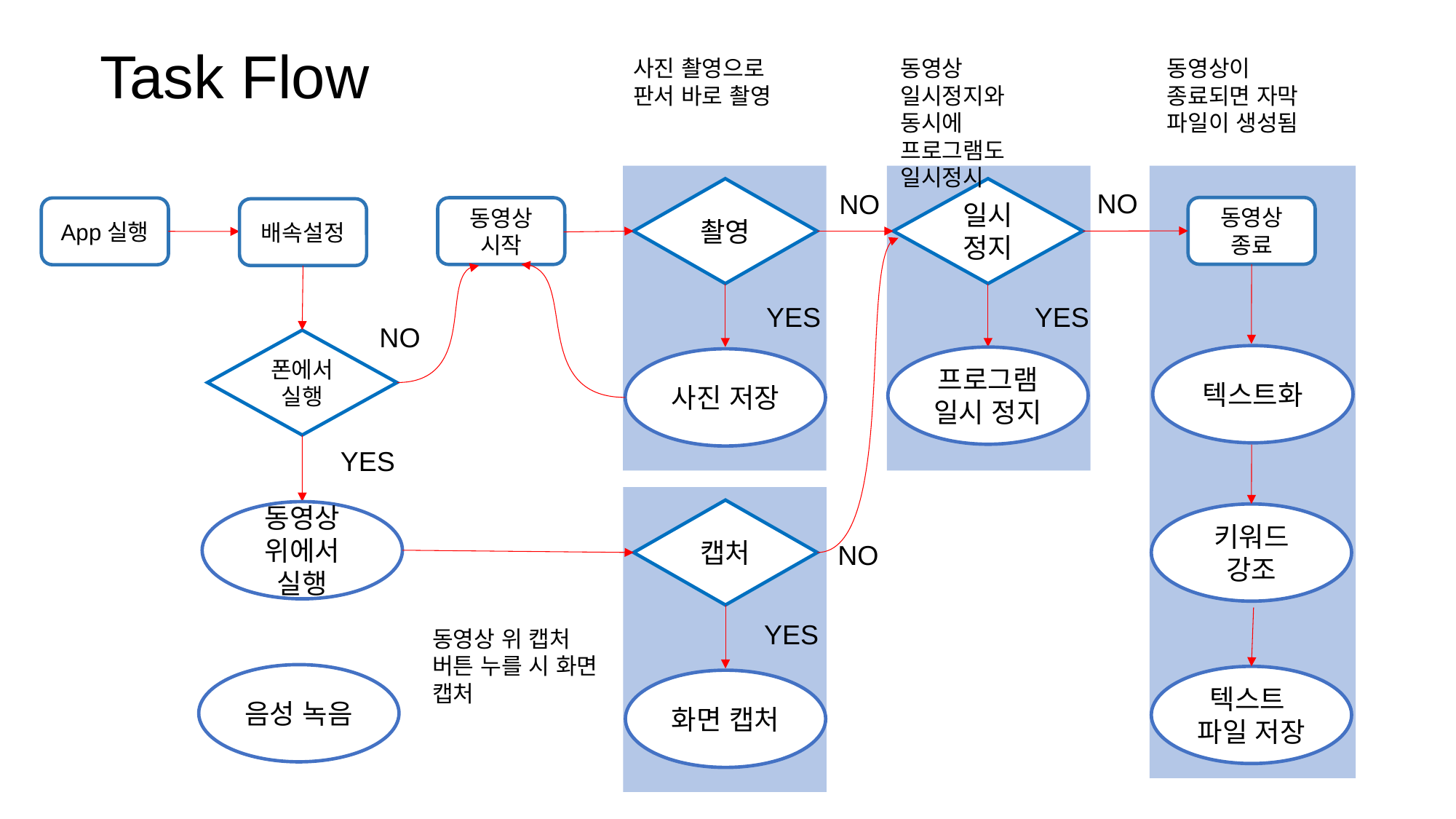

Task Flow
사진 촬영으로 판서 바로 촬영
동영상 일시정지와 동시에 프로그램도 일시정시
동영상이 종료되면 자막 파일이 생성됨

촬영
일시정지
NO
NO
동영상 종료
동영상 시작
App실행
배속설정
YES
YES
NO
폰에서 실행
텍스트화
프로그램 일시 정지
사진 저장
YES

캡처
동영상 위에서 실행
키워드
강조
NO
YES
동영상 위 캡처 버튼 누를 시 화면 캡처
음성 녹음
텍스트
파일 저장
화면 캡처